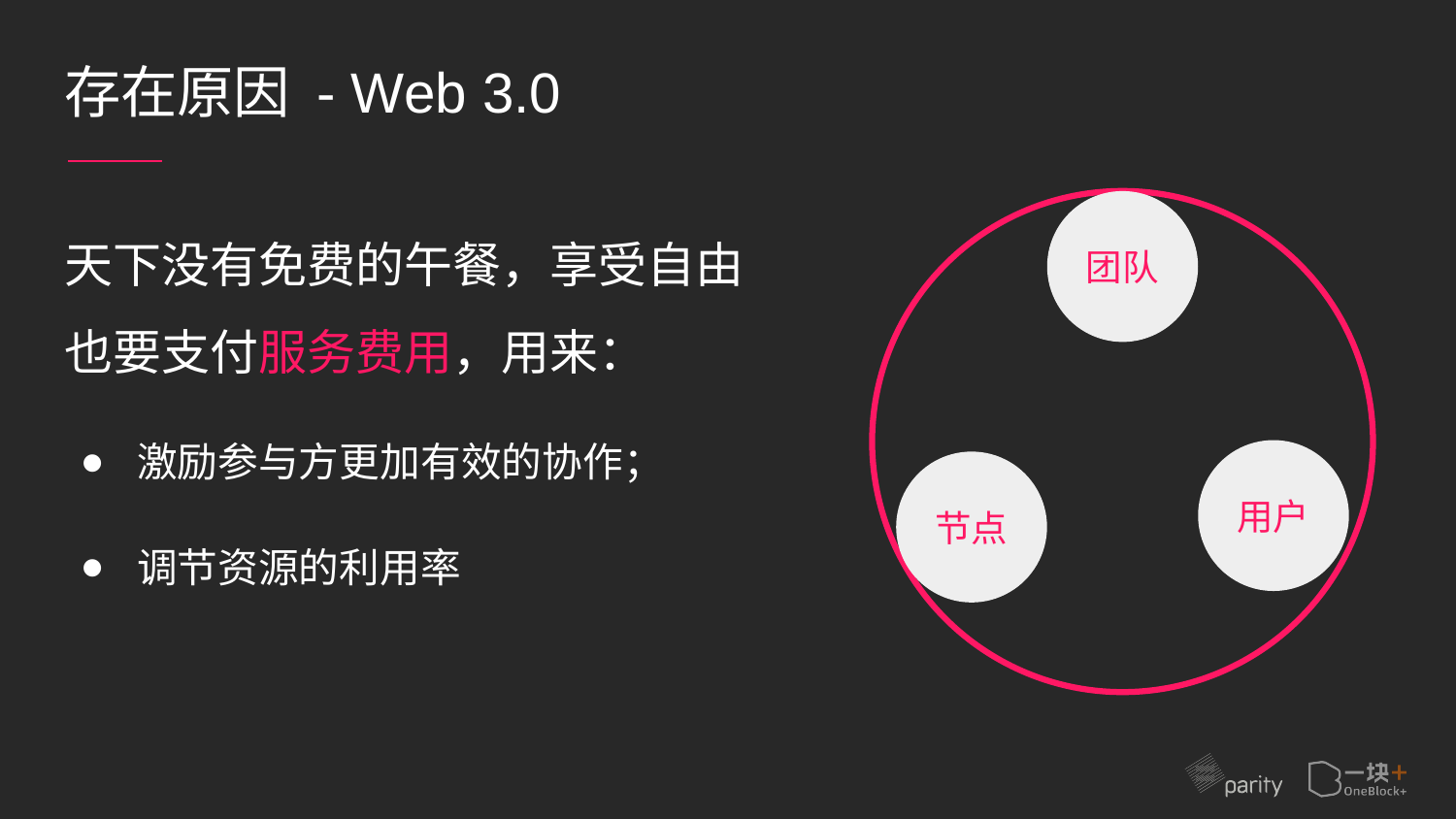

# 存在原因 - Web 3.0
天下没有免费的午餐，享受自由也要支付服务费用，用来：
激励参与方更加有效的协作；
调节资源的利用率

团队
用户
节点